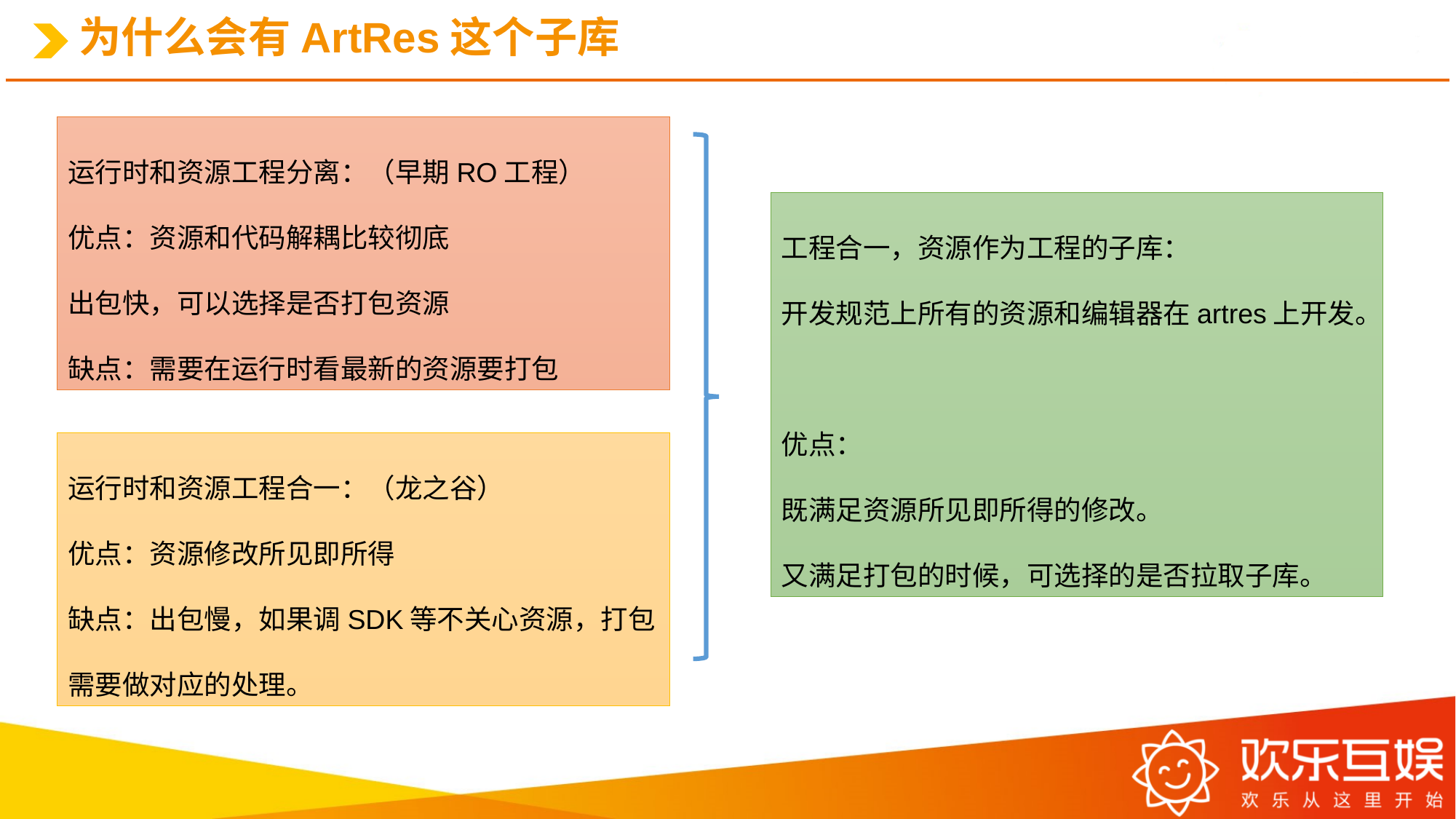

# 为什么会有ArtRes这个子库
运行时和资源工程分离：（早期RO工程）
优点：资源和代码解耦比较彻底
出包快，可以选择是否打包资源
缺点：需要在运行时看最新的资源要打包

工程合一，资源作为工程的子库：
开发规范上所有的资源和编辑器在artres上开发。

优点：
既满足资源所见即所得的修改。
又满足打包的时候，可选择的是否拉取子库。
运行时和资源工程合一：（龙之谷）
优点：资源修改所见即所得
缺点：出包慢，如果调SDK等不关心资源，打包需要做对应的处理。